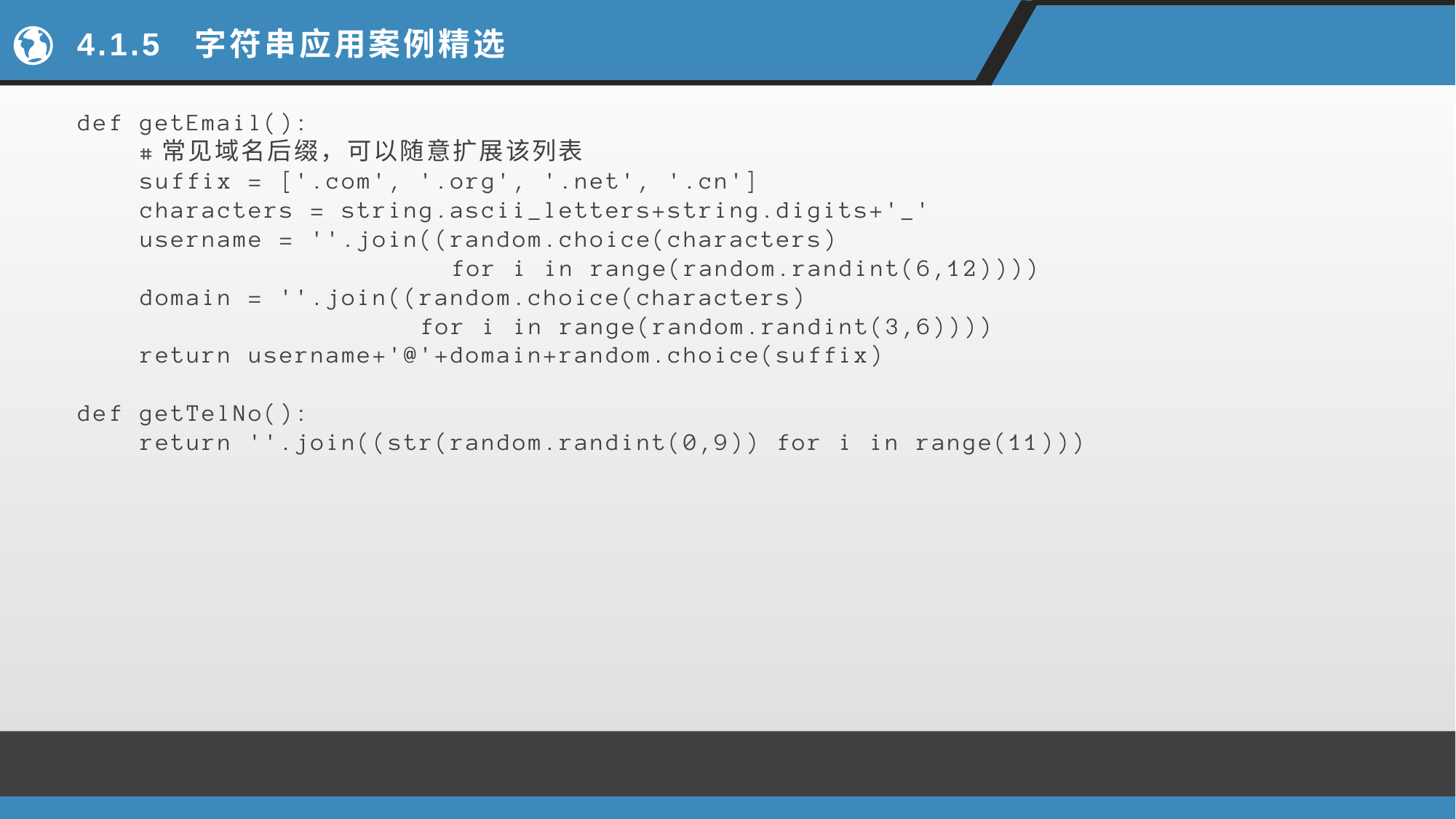

# 4.1.5  字符串应用案例精选

def getEmail():
    #常见域名后缀，可以随意扩展该列表
    suffix = ['.com', '.org', '.net', '.cn']
    characters = string.ascii_letters+string.digits+'_'
    username = ''.join((random.choice(characters)
                        for i in range(random.randint(6,12))))
    domain = ''.join((random.choice(characters)
                      for i in range(random.randint(3,6))))
    return username+'@'+domain+random.choice(suffix)

def getTelNo():
    return ''.join((str(random.randint(0,9)) for i in range(11)))
56